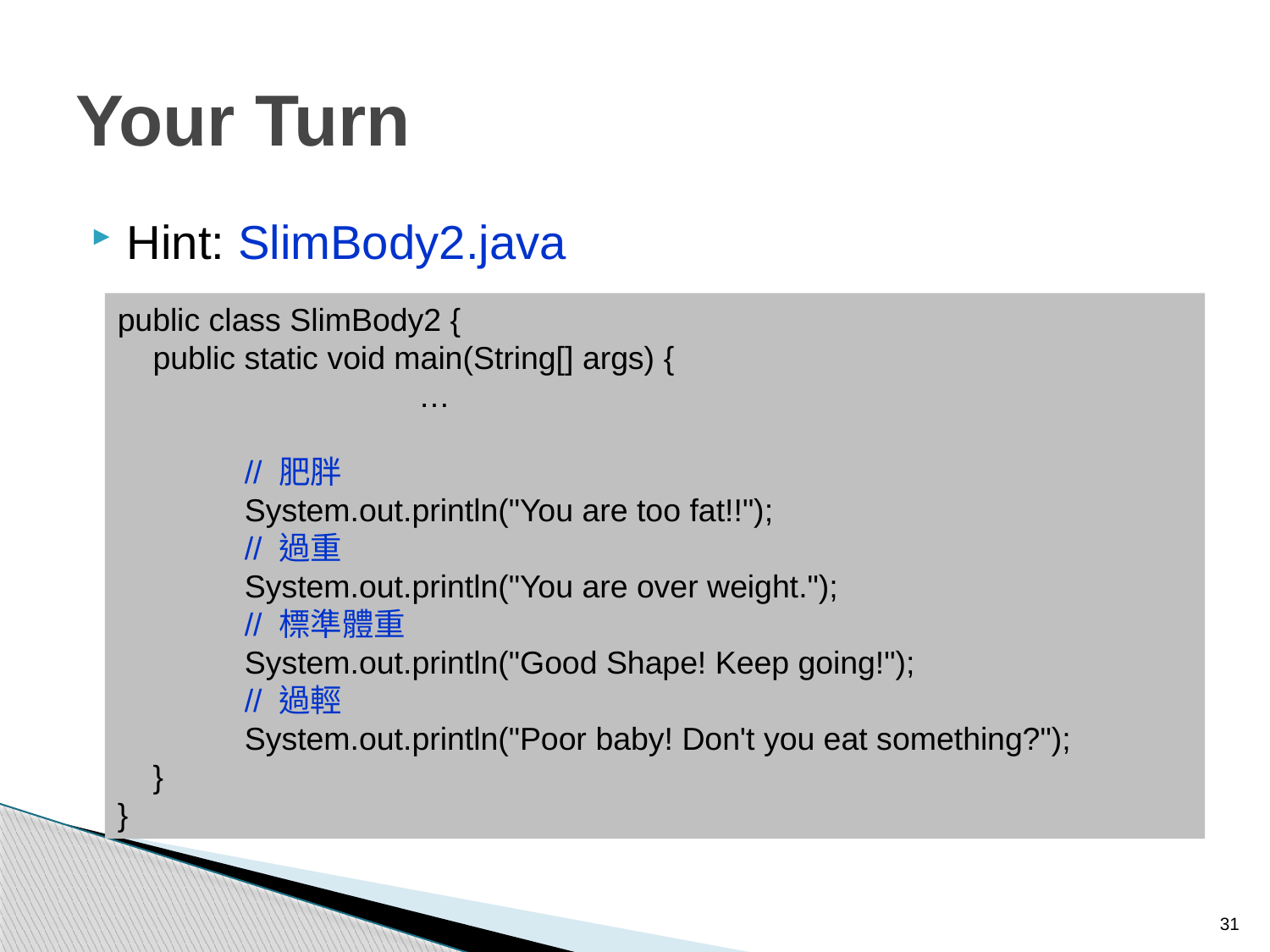

# Your Turn
Hint: SlimBody2.java
public class SlimBody2 {
    public static void main(String[] args) {
                                  …

	// 肥胖
	System.out.println("You are too fat!!");
	// 過重
	System.out.println("You are over weight.");
	// 標準體重
	System.out.println("Good Shape! Keep going!");
	// 過輕
	System.out.println("Poor baby! Don't you eat something?");
    }
}
31